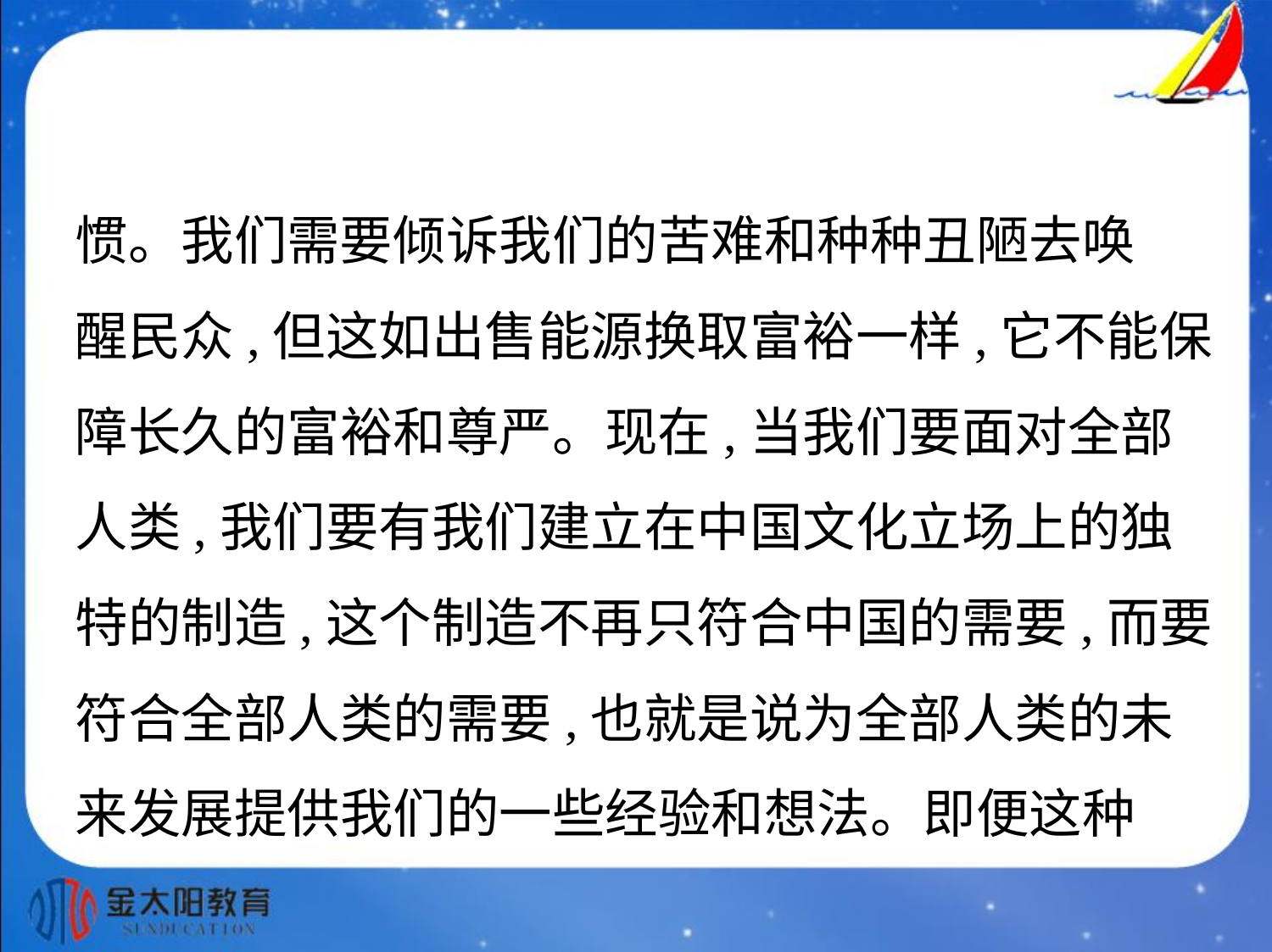

惯。我们需要倾诉我们的苦难和种种丑陋去唤
醒民众,但这如出售能源换取富裕一样,它不能保
障长久的富裕和尊严。现在,当我们要面对全部
人类,我们要有我们建立在中国文化立场上的独
特的制造,这个制造不再只符合中国的需要,而要
符合全部人类的需要,也就是说为全部人类的未
来发展提供我们的一些经验和想法。即便这种